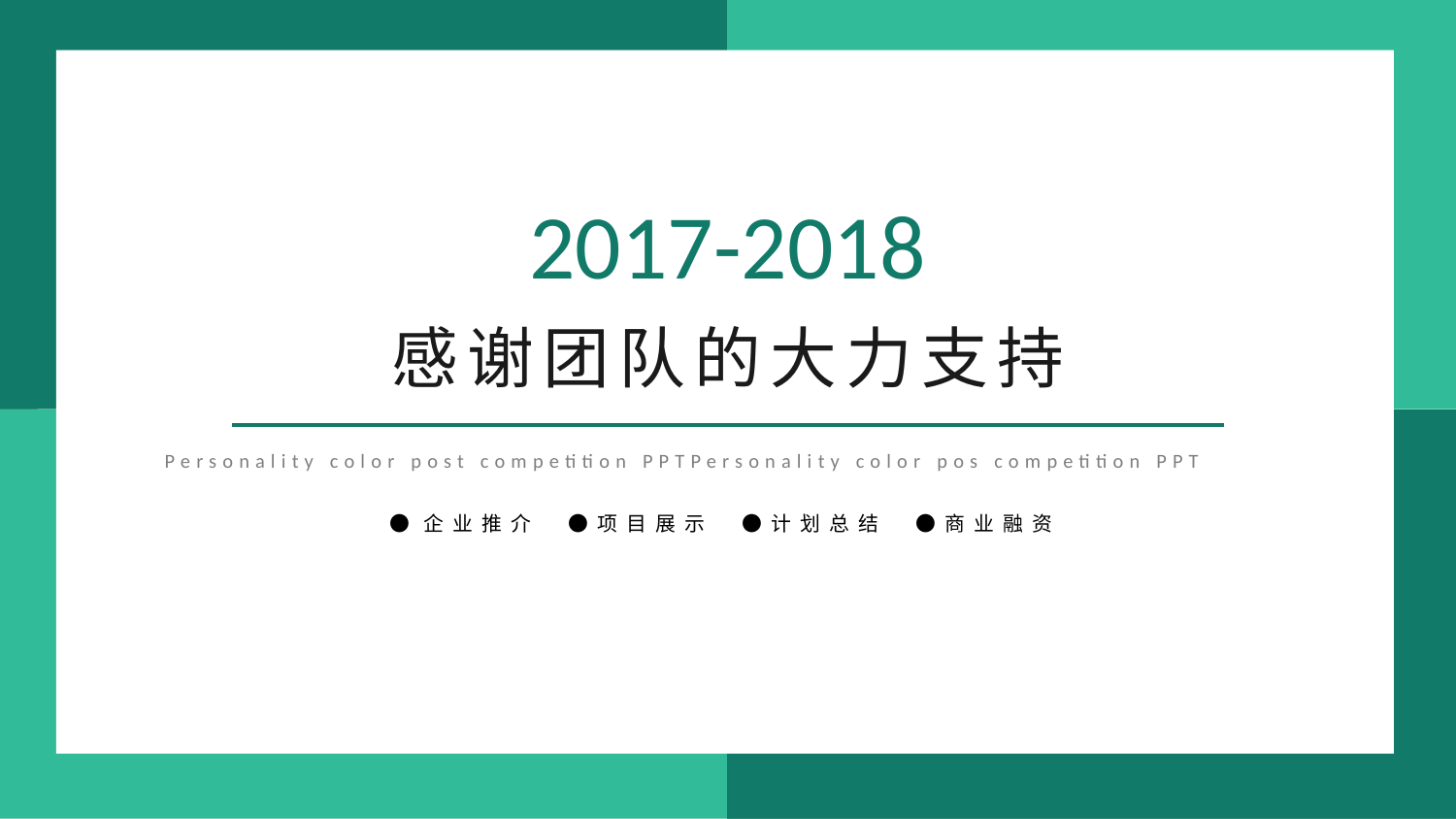

2017-2018
感谢团队的大力支持
Personality color post competition PPTPersonality color pos competition PPT

●企业推介  ●项目展示  ●计划总结  ●商业融资